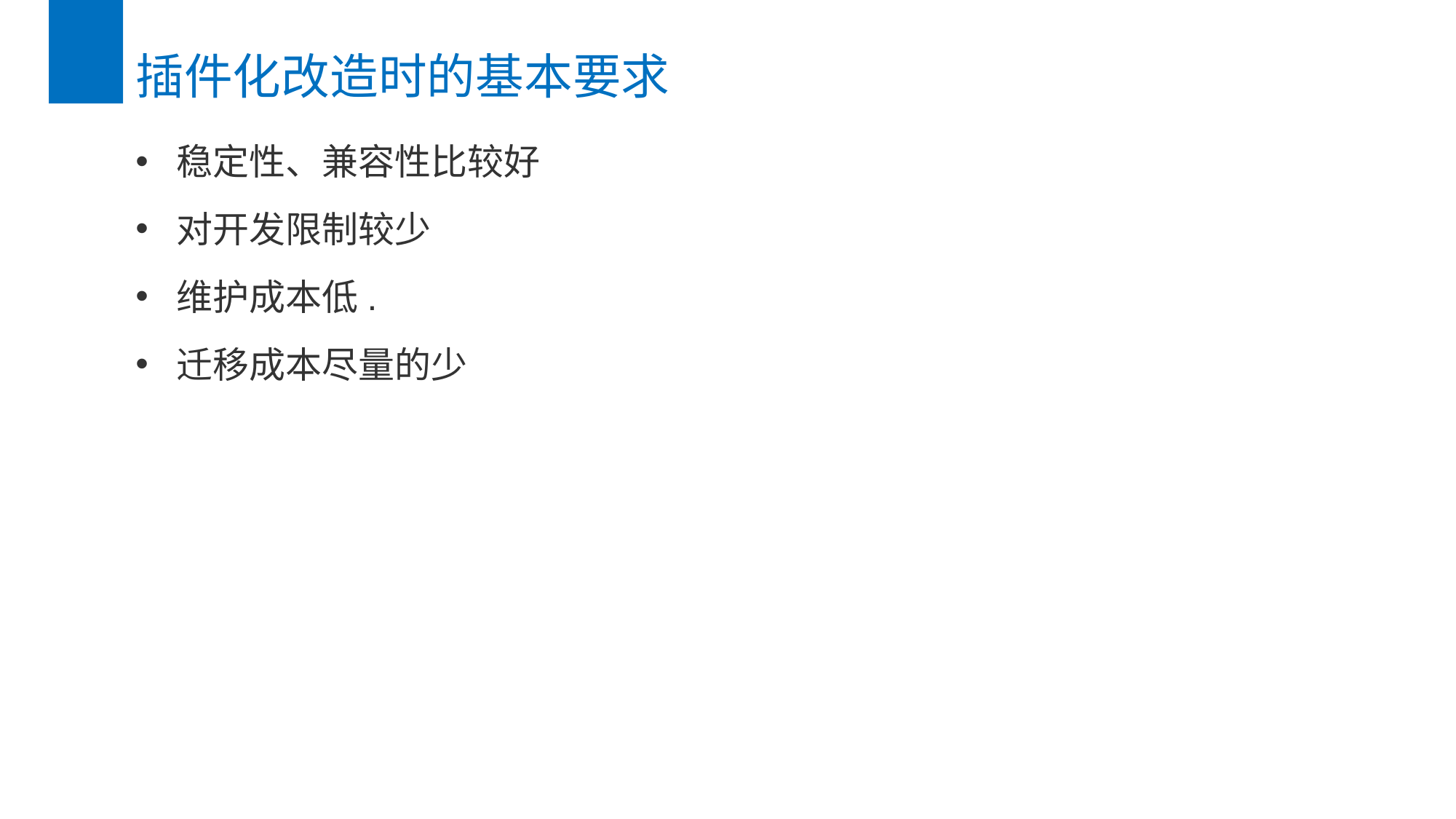

# 插件化改造时的基本要求
稳定性、兼容性比较好
对开发限制较少
维护成本低.
迁移成本尽量的少